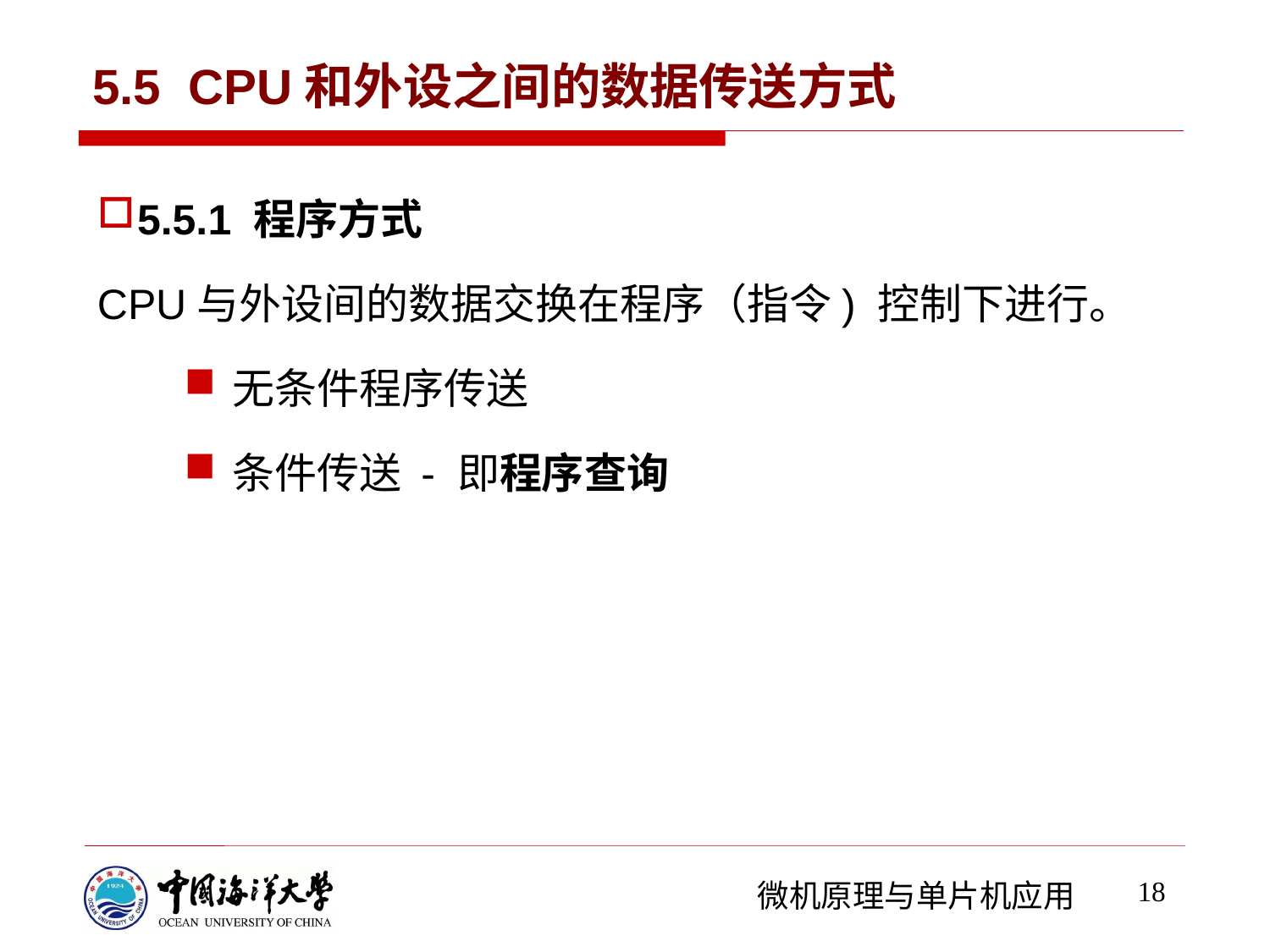

# 5.5  CPU和外设之间的数据传送方式
5.5.1 程序方式
CPU与外设间的数据交换在程序（指令) 控制下进行。
无条件程序传送
条件传送 - 即程序查询

18